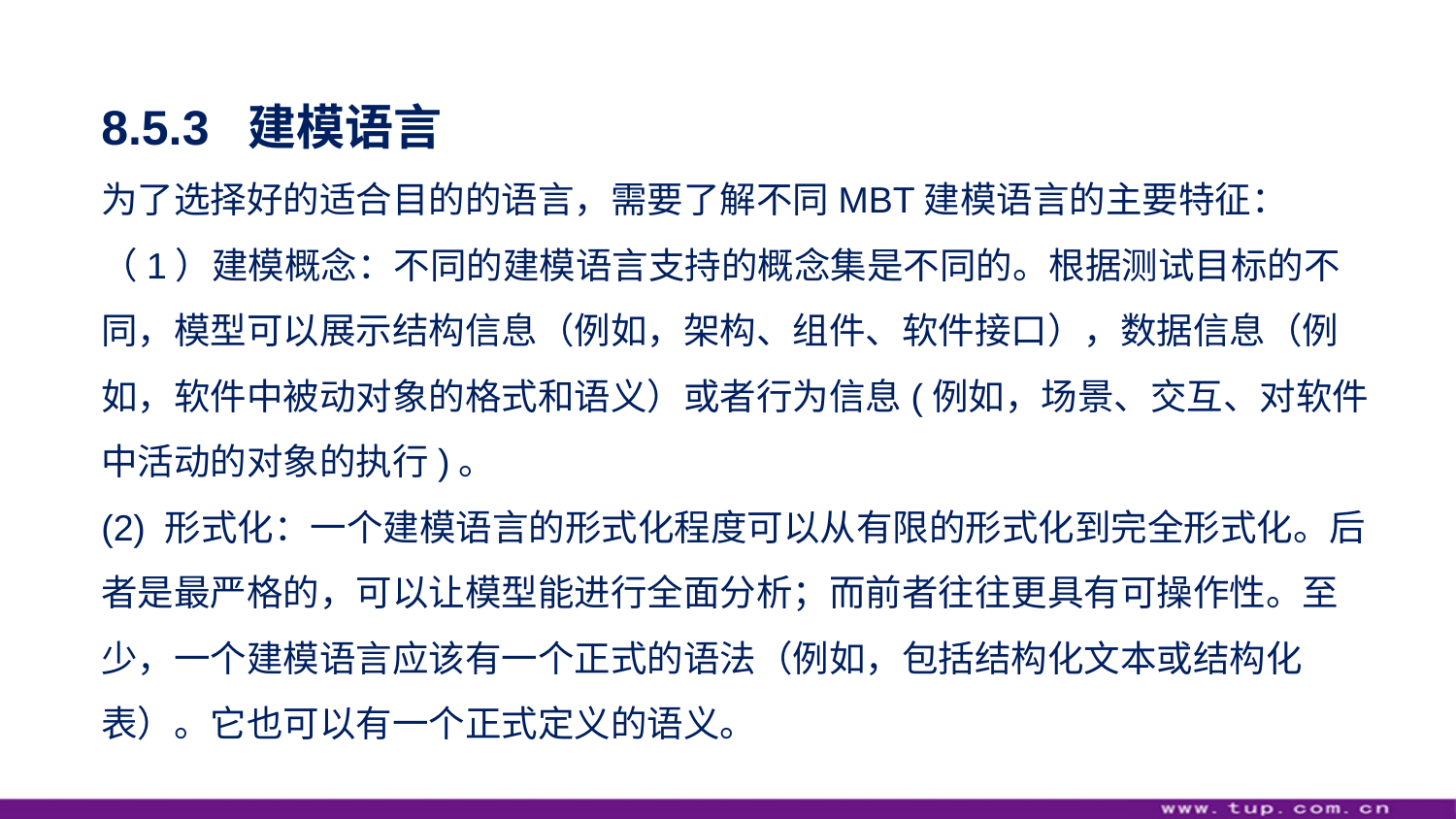

8.5.3  建模语言
为了选择好的适合目的的语言，需要了解不同MBT建模语言的主要特征：
（1）建模概念：不同的建模语言支持的概念集是不同的。根据测试目标的不同，模型可以展示结构信息（例如，架构、组件、软件接口），数据信息（例如，软件中被动对象的格式和语义）或者行为信息(例如，场景、交互、对软件中活动的对象的执行)。
(2) 形式化：一个建模语言的形式化程度可以从有限的形式化到完全形式化。后者是最严格的，可以让模型能进行全面分析；而前者往往更具有可操作性。至少，一个建模语言应该有一个正式的语法（例如，包括结构化文本或结构化表）。它也可以有一个正式定义的语义。